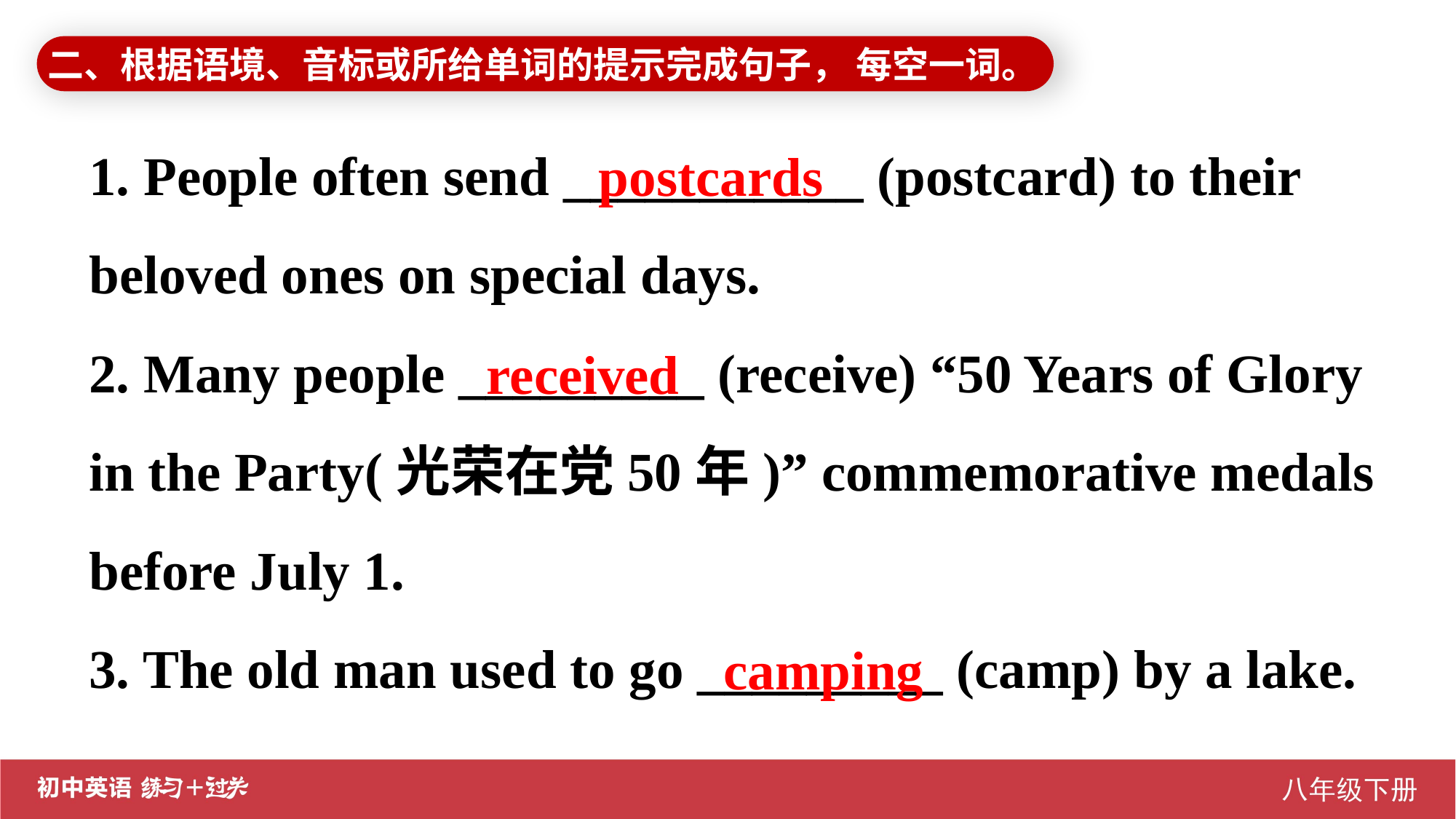

二、根据语境、音标或所给单词的提示完成句子， 每空一词。
1. People often send ___________ (postcard) to their beloved ones on special days.
2. Many people _________ (receive) “50 Years of Glory in the Party(光荣在党50年)” commemorative medals before July 1.
3. The old man used to go _________ (camp) by a lake.
postcards
received
camping